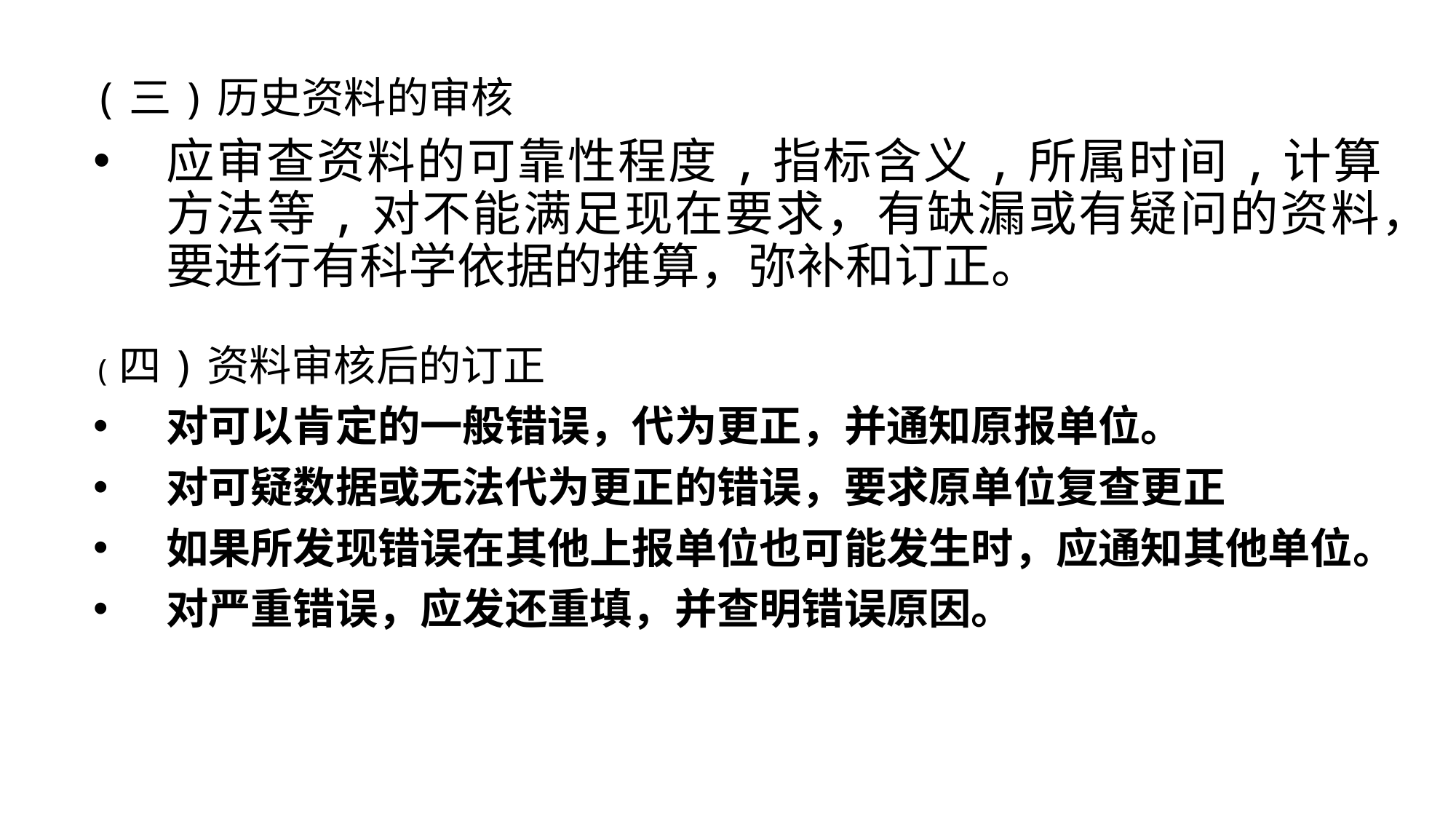

(三)历史资料的审核
应审查资料的可靠性程度,指标含义,所属时间,计算方法等,对不能满足现在要求，有缺漏或有疑问的资料，要进行有科学依据的推算，弥补和订正。

(四)资料审核后的订正
对可以肯定的一般错误，代为更正，并通知原报单位。
对可疑数据或无法代为更正的错误，要求原单位复查更正
如果所发现错误在其他上报单位也可能发生时，应通知其他单位。
对严重错误，应发还重填，并查明错误原因。